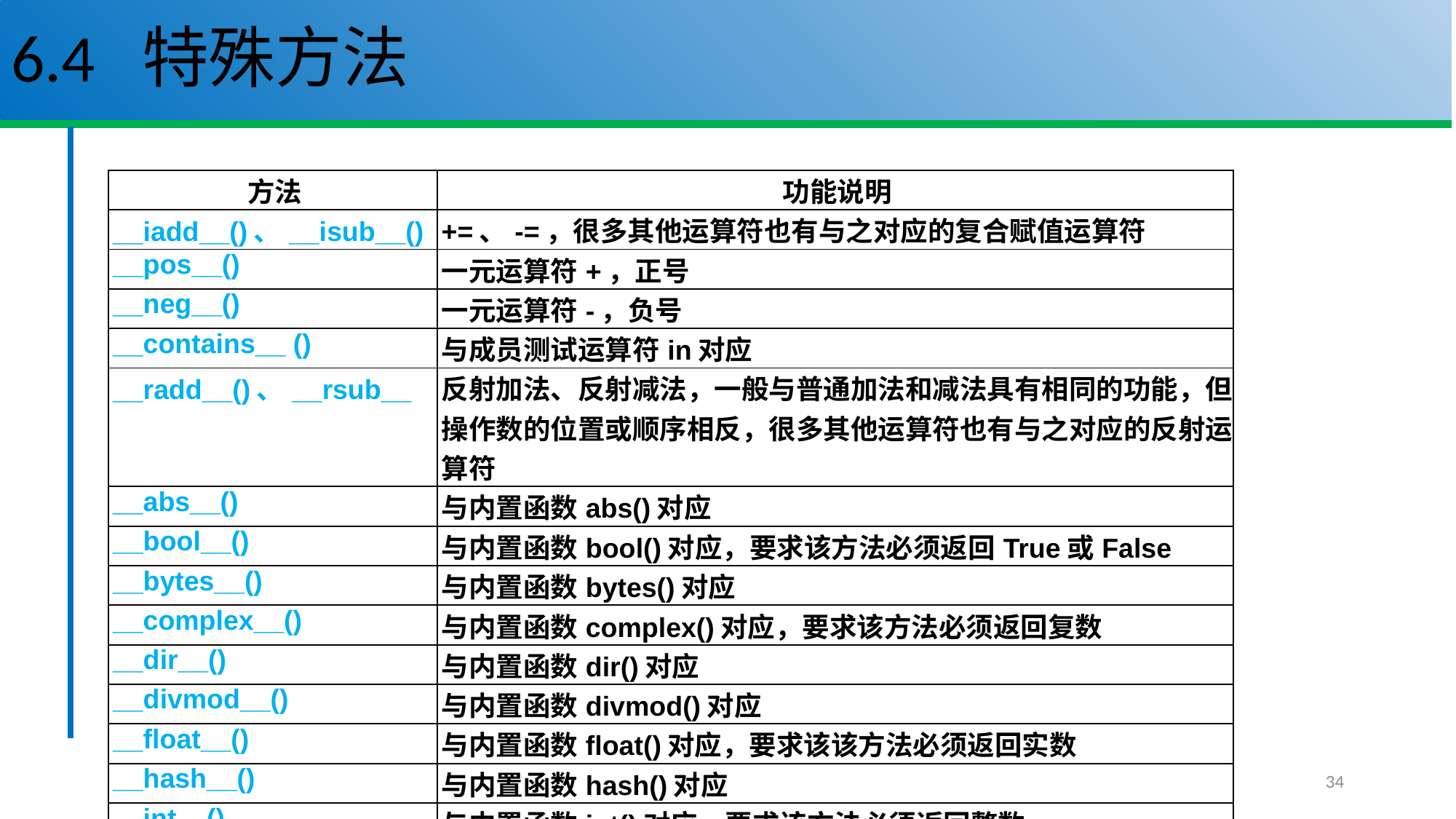

# 6.4  特殊方法
| 方法 | 功能说明 |
| --- | --- |
| \_\_iadd\_\_()、\_\_isub\_\_() | +=、-=，很多其他运算符也有与之对应的复合赋值运算符 |
| \_\_pos\_\_() | 一元运算符+，正号 |
| \_\_neg\_\_() | 一元运算符-，负号 |
| \_\_contains\_\_ () | 与成员测试运算符in对应 |
| \_\_radd\_\_()、\_\_rsub\_\_ | 反射加法、反射减法，一般与普通加法和减法具有相同的功能，但操作数的位置或顺序相反，很多其他运算符也有与之对应的反射运算符 |
| \_\_abs\_\_() | 与内置函数abs()对应 |
| \_\_bool\_\_() | 与内置函数bool()对应，要求该方法必须返回True或False |
| \_\_bytes\_\_() | 与内置函数bytes()对应 |
| \_\_complex\_\_() | 与内置函数complex()对应，要求该方法必须返回复数 |
| \_\_dir\_\_() | 与内置函数dir()对应 |
| \_\_divmod\_\_() | 与内置函数divmod()对应 |
| \_\_float\_\_() | 与内置函数float()对应，要求该该方法必须返回实数 |
| \_\_hash\_\_() | 与内置函数hash()对应 |
| \_\_int\_\_() | 与内置函数int()对应，要求该方法必须返回整数 |
34